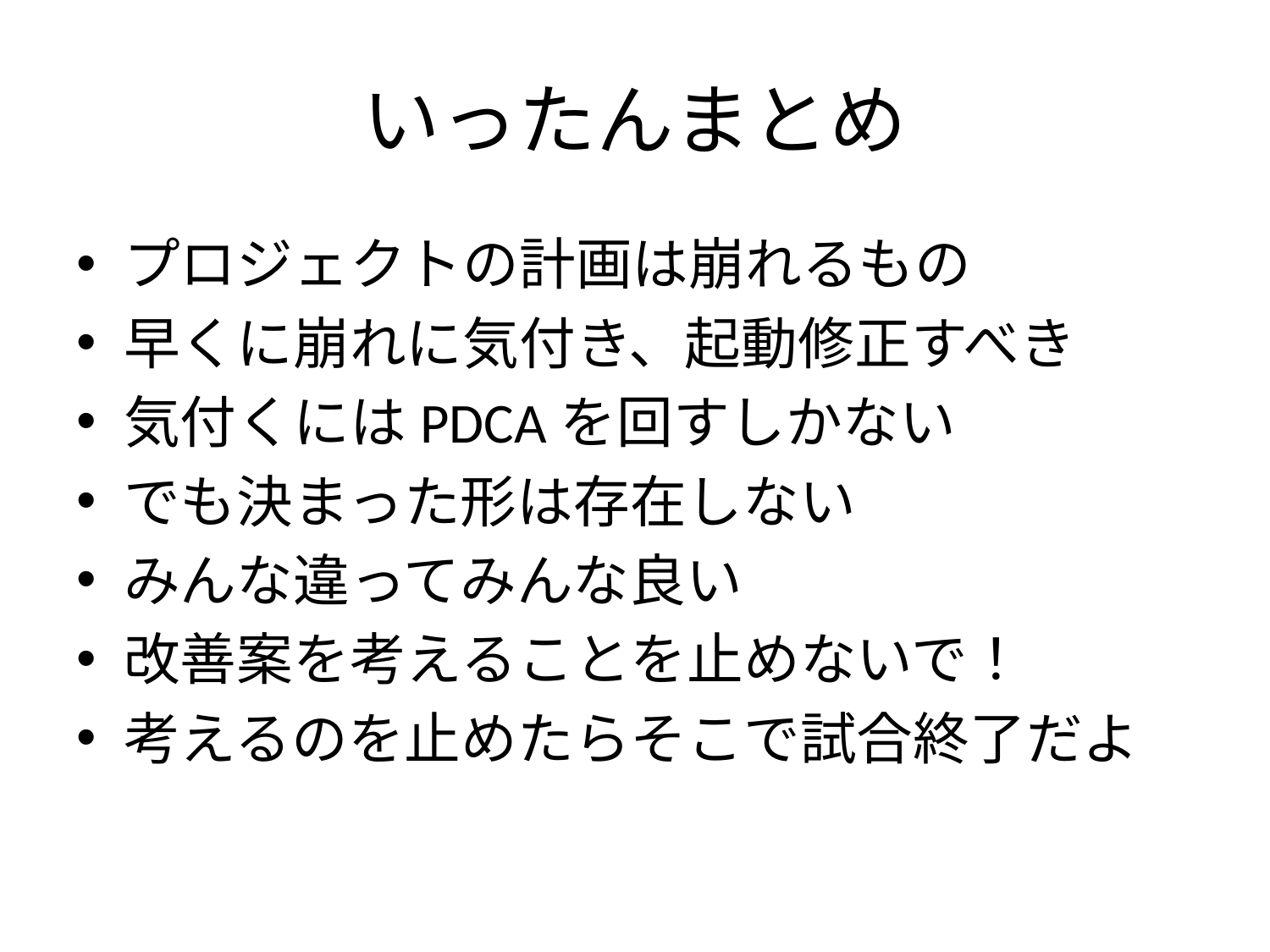

# いったんまとめ
プロジェクトの計画は崩れるもの
早くに崩れに気付き、起動修正すべき
気付くにはPDCAを回すしかない
でも決まった形は存在しない
みんな違ってみんな良い
改善案を考えることを止めないで！
考えるのを止めたらそこで試合終了だよ